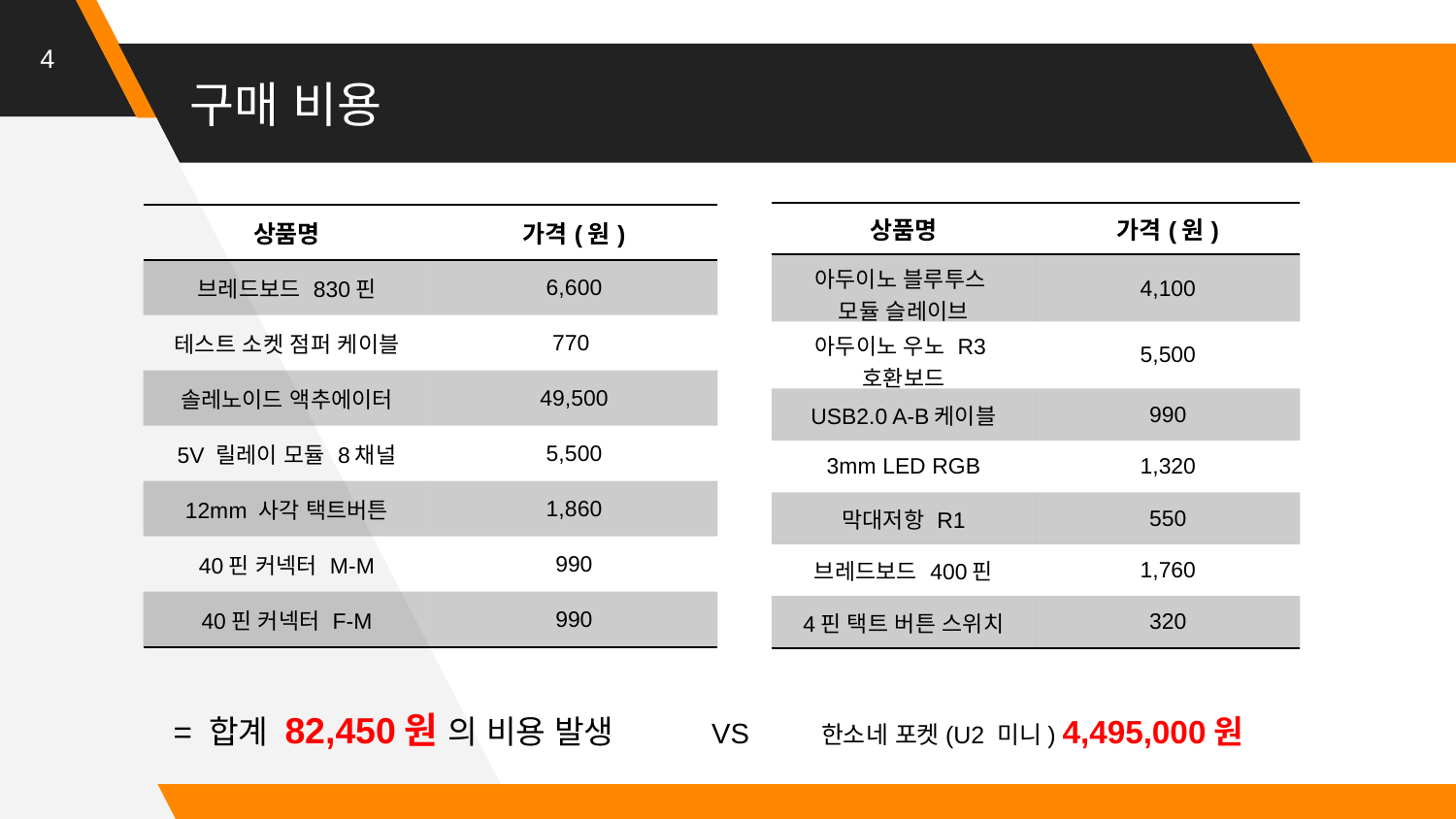

4
# 구매 비용
| 상품명 | 가격(원) |
| --- | --- |
| 아두이노 블루투스 모듈 슬레이브 | 4,100 |
| 아두이노 우노 R3 호환보드 | 5,500 |
| USB2.0 A-B케이블 | 990 |
| 3mm LED RGB | 1,320 |
| 막대저항 R1 | 550 |
| 브레드보드 400핀 | 1,760 |
| 4핀 택트 버튼 스위치 | 320 |
| 상품명 | 가격(원) |
| --- | --- |
| 브레드보드 830핀 | 6,600 |
| 테스트 소켓 점퍼 케이블 | 770 |
| 솔레노이드 액추에이터 | 49,500 |
| 5V 릴레이 모듈 8채널 | 5,500 |
| 12mm 사각 택트버튼 | 1,860 |
| 40핀 커넥터 M-M | 990 |
| 40핀 커넥터 F-M | 990 |
= 합계 82,450원 의 비용 발생          VS         한소네 포켓(U2 미니) 4,495,000원